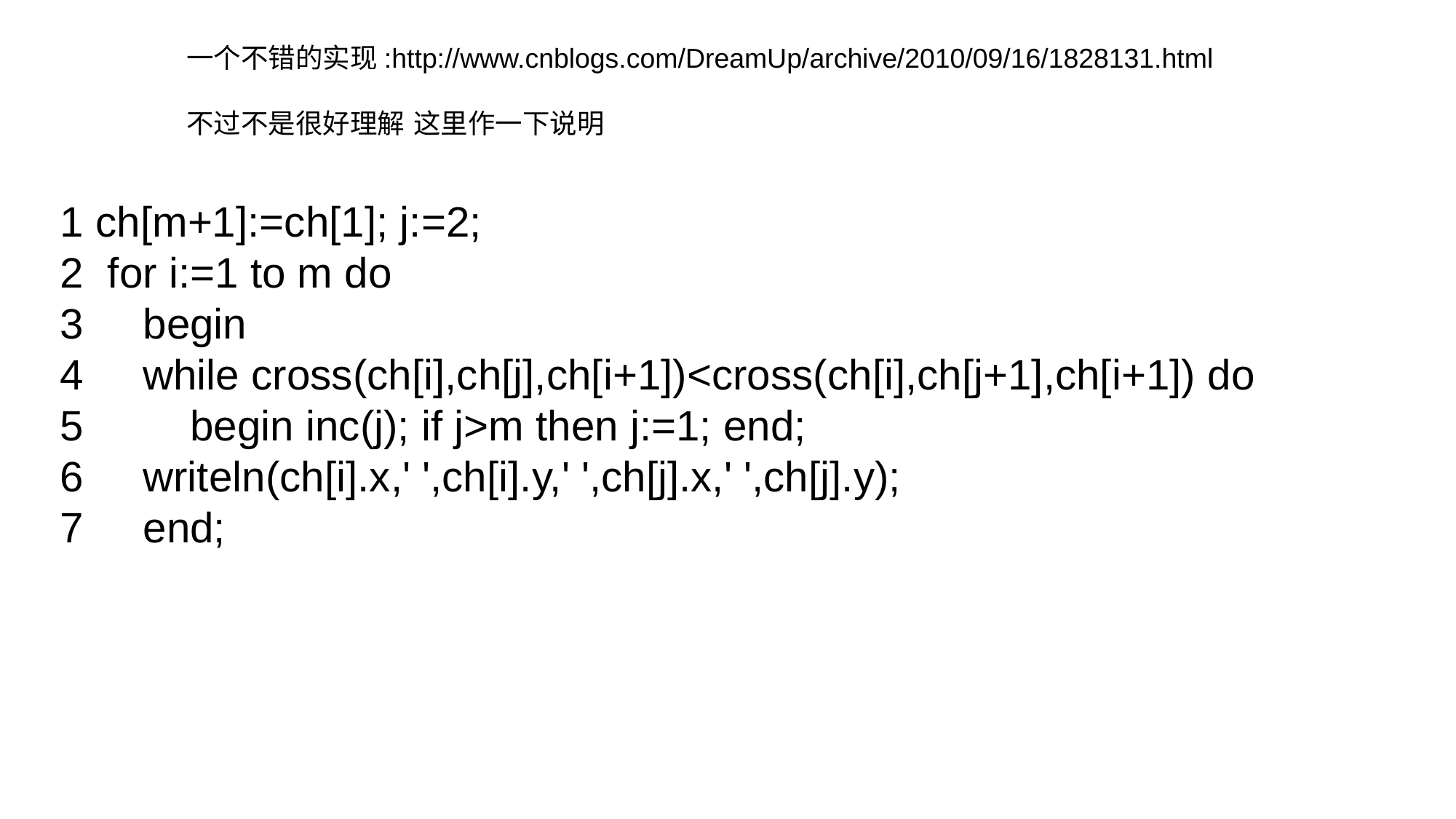

一个不错的实现:http://www.cnblogs.com/DreamUp/archive/2010/09/16/1828131.html

不过不是很好理解 这里作一下说明
1 ch[m+1]:=ch[1]; j:=2;
2  for i:=1 to m do
3     begin
4     while cross(ch[i],ch[j],ch[i+1])<cross(ch[i],ch[j+1],ch[i+1]) do
5         begin inc(j); if j>m then j:=1; end;
6     writeln(ch[i].x,' ',ch[i].y,' ',ch[j].x,' ',ch[j].y);
7     end;